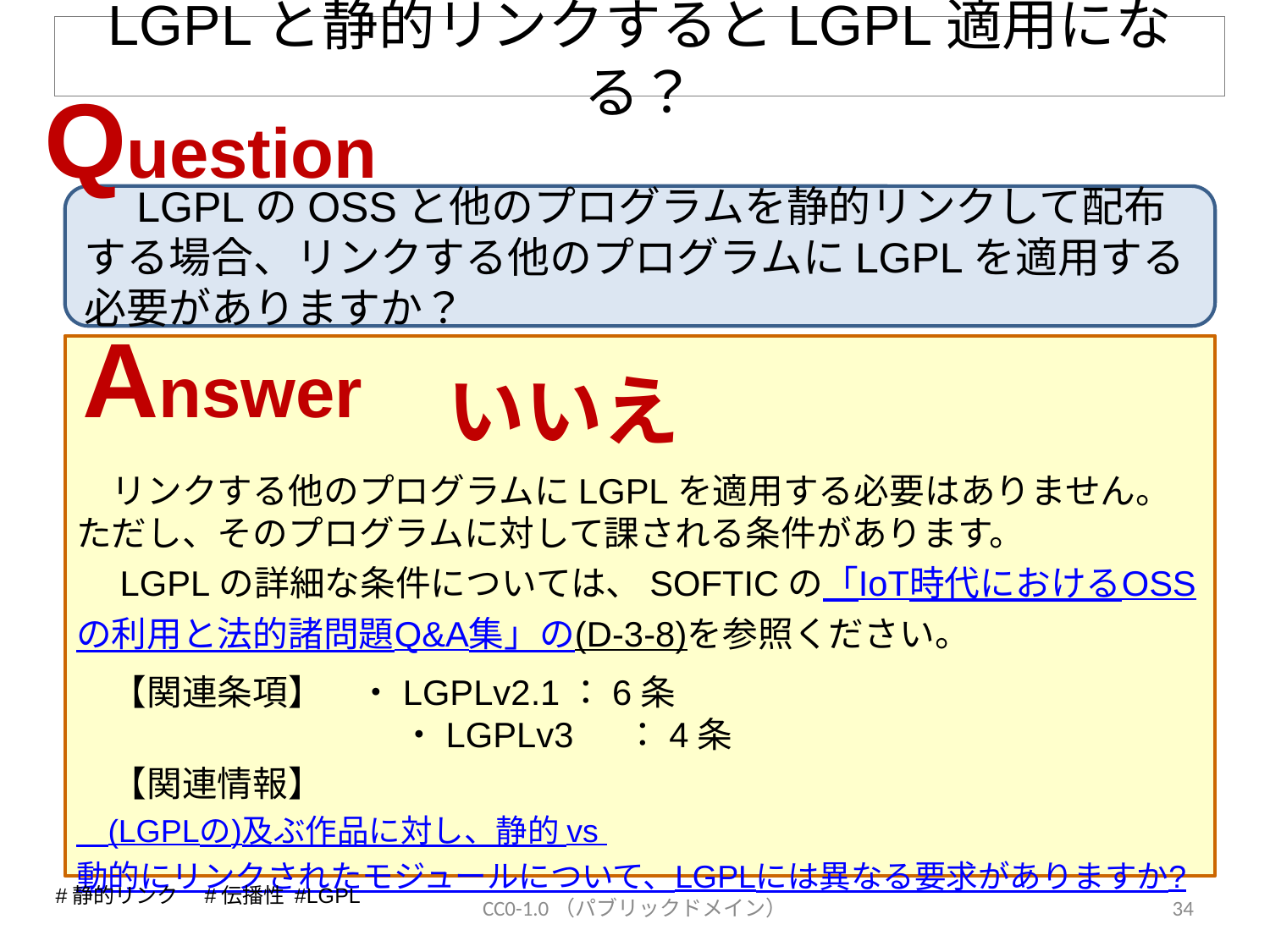

# LGPLと静的リンクするとLGPL適用になる？
Question
　LGPLのOSSと他のプログラムを静的リンクして配布する場合、リンクする他のプログラムにLGPLを適用する必要がありますか？
Answer

いいえ
　リンクする他のプログラムにLGPLを適用する必要はありません。ただし、そのプログラムに対して課される条件があります。
　LGPLの詳細な条件については、SOFTICの「IoT時代におけるOSSの利用と法的諸問題Q&A集」の(D-3-8)を参照ください。
　【関連条項】　・LGPLv2.1：6条
 　　　　　　　　　・LGPLv3　 ：4条
　【関連情報】
　(LGPLの)及ぶ作品に対し、静的 vs 動的にリンクされたモジュールについて、LGPLには異なる要求がありますか?
#静的リンク　#伝播性 #LGPL
CC0-1.0（パブリックドメイン）
34